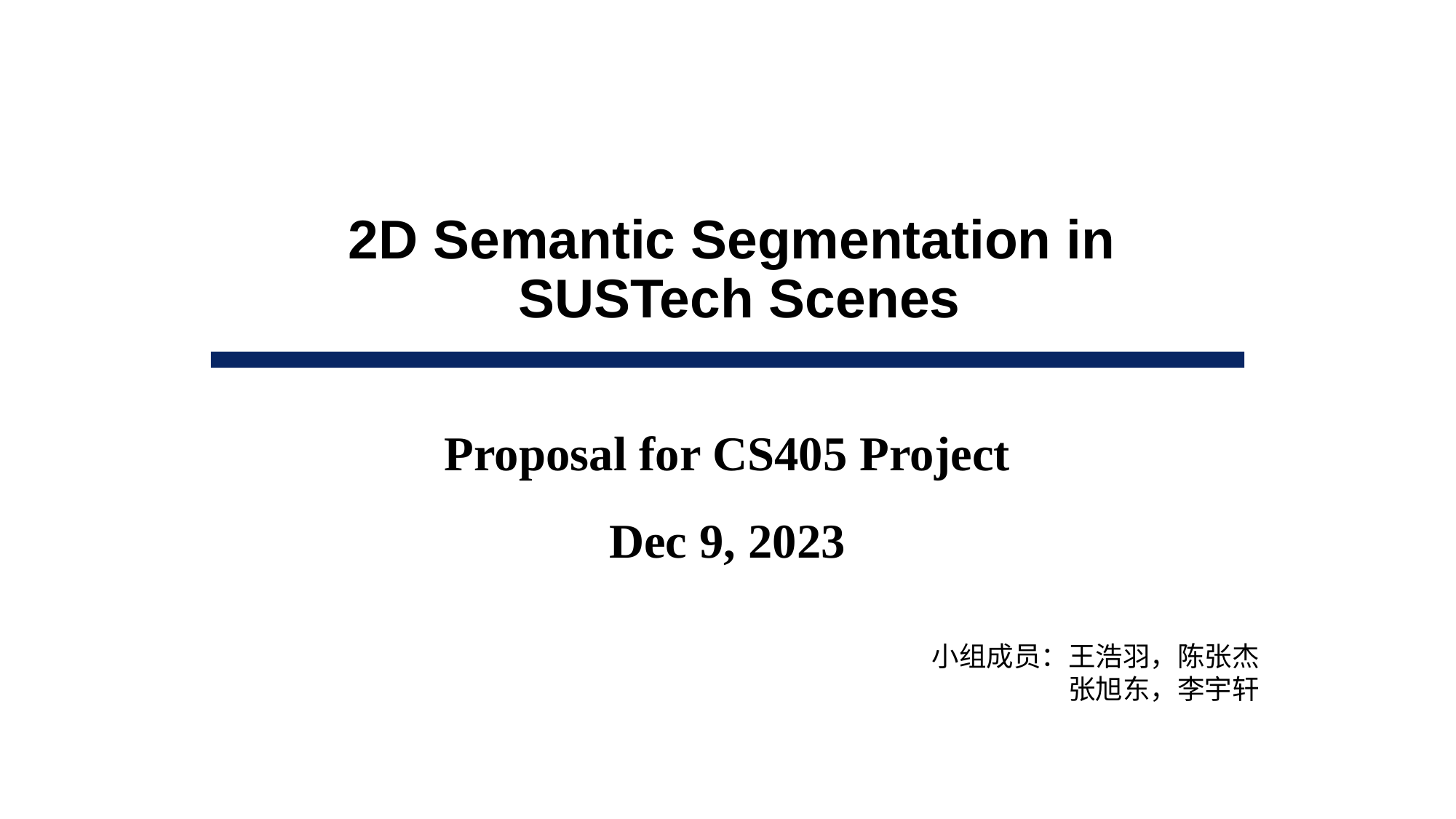

# 2D Semantic Segmentation in SUSTech Scenes

Proposal for CS405 Project
Dec 9, 2023
小组成员：王浩羽，陈张杰
张旭东，李宇轩